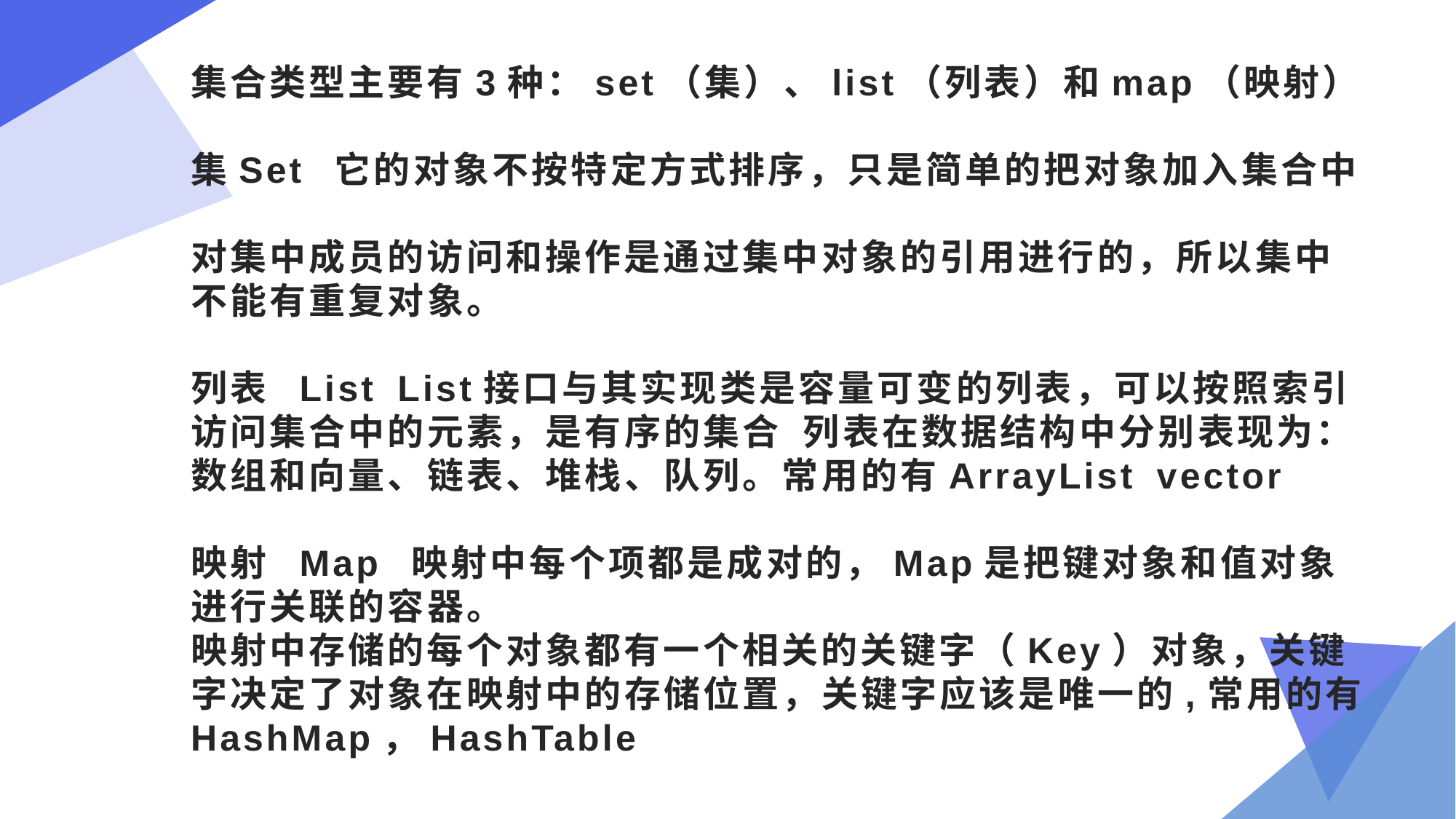

# 集合类型主要有3种：set（集）、list（列表）和map（映射）   集Set 它的对象不按特定方式排序，只是简单的把对象加入集合中  对集中成员的访问和操作是通过集中对象的引用进行的，所以集中不能有重复对象。 列表 List List接口与其实现类是容量可变的列表，可以按照索引访问集合中的元素，是有序的集合 列表在数据结构中分别表现为：数组和向量、链表、堆栈、队列。常用的有ArrayList vector   映射 Map 映射中每个项都是成对的，Map是把键对象和值对象进行关联的容器。  映射中存储的每个对象都有一个相关的关键字（Key）对象，关键字决定了对象在映射中的存储位置，关键字应该是唯一的,常用的有HashMap，HashTable